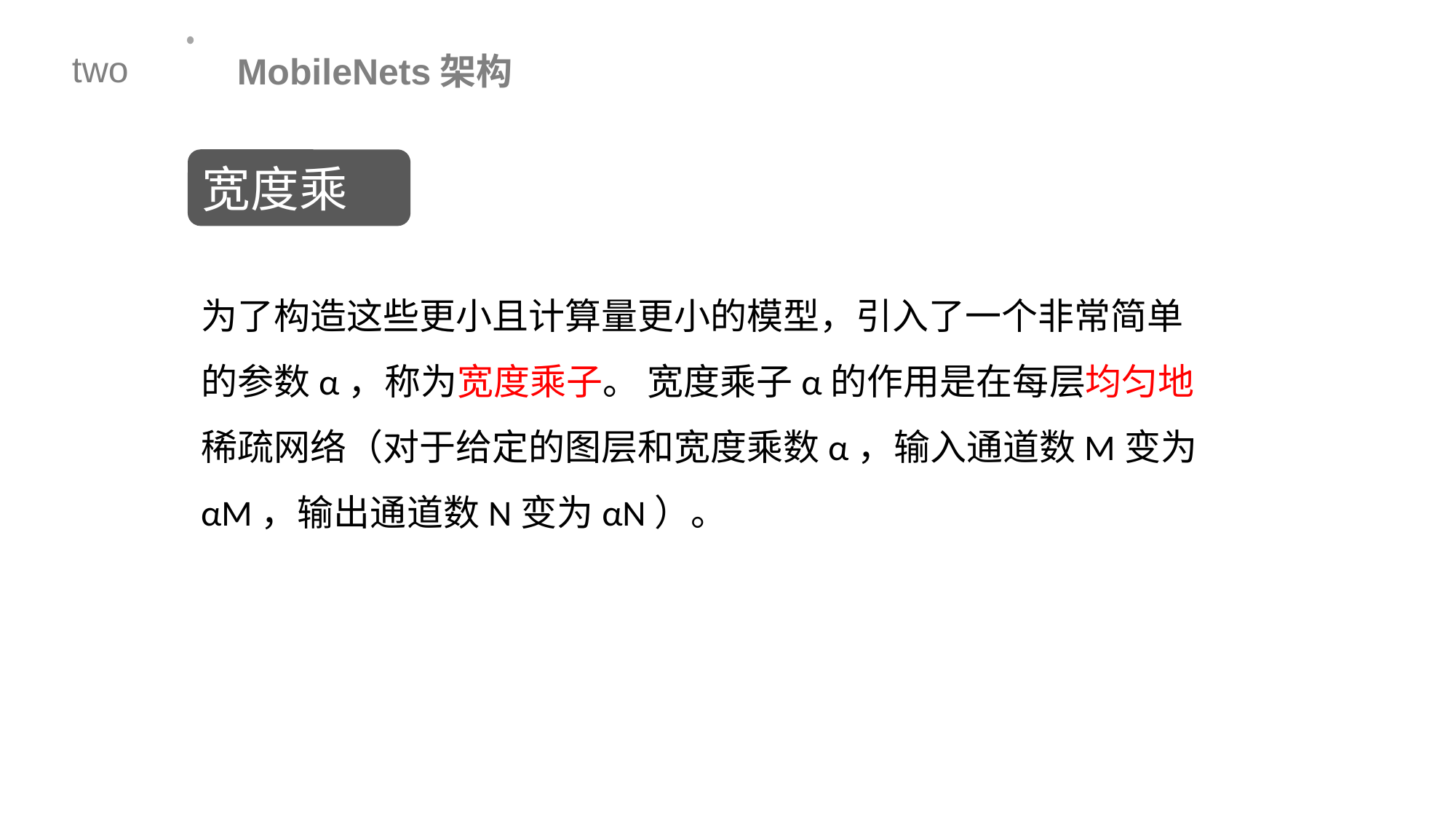

MobileNets架构

two
宽度乘子
为了构造这些更小且计算量更小的模型，引入了一个非常简单的参数α，称为宽度乘子。 宽度乘子α的作用是在每层均匀地稀疏网络（对于给定的图层和宽度乘数α，输入通道数M变为αM，输出通道数N变为αN）。